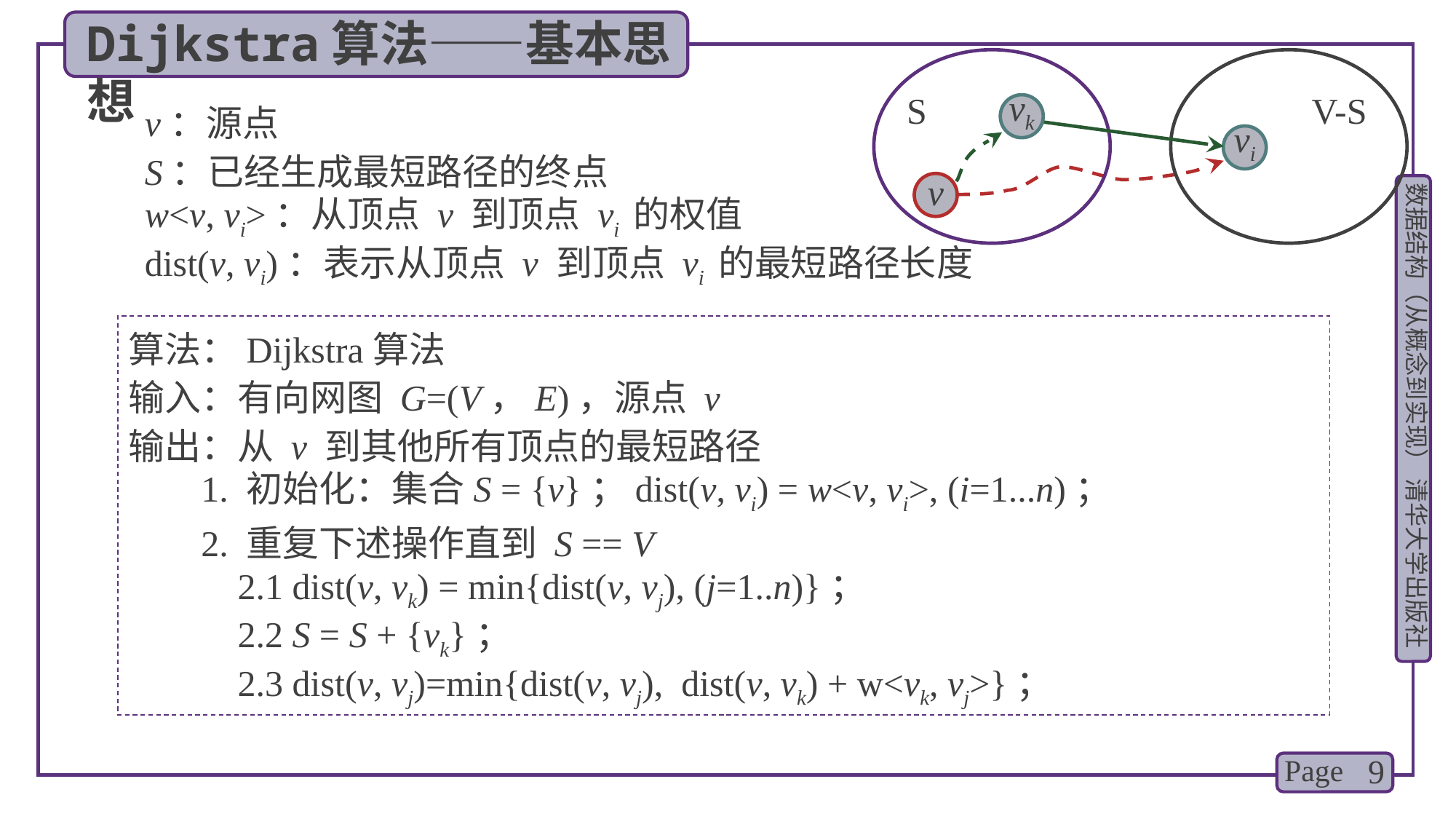

Dijkstra算法——基本思想

S
v

V-S
v：源点
S：已经生成最短路径的终点
w<v, vi>：从顶点 v 到顶点 vi 的权值
dist(v, vi)：表示从顶点 v 到顶点 vi 的最短路径长度
vk

vi

算法：Dijkstra算法
输入：有向网图 G=(V，E)，源点 v
输出：从 v 到其他所有顶点的最短路径
        1. 初始化：集合S = {v}；dist(v, vi) = w<v, vi>, (i=1...n)；
        2. 重复下述操作直到 S == V
            2.1 dist(v, vk) = min{dist(v, vj), (j=1..n)}；
            2.2 S = S + {vk}；
            2.3 dist(v, vj)=min{dist(v, vj),  dist(v, vk) + w<vk, vj>}；